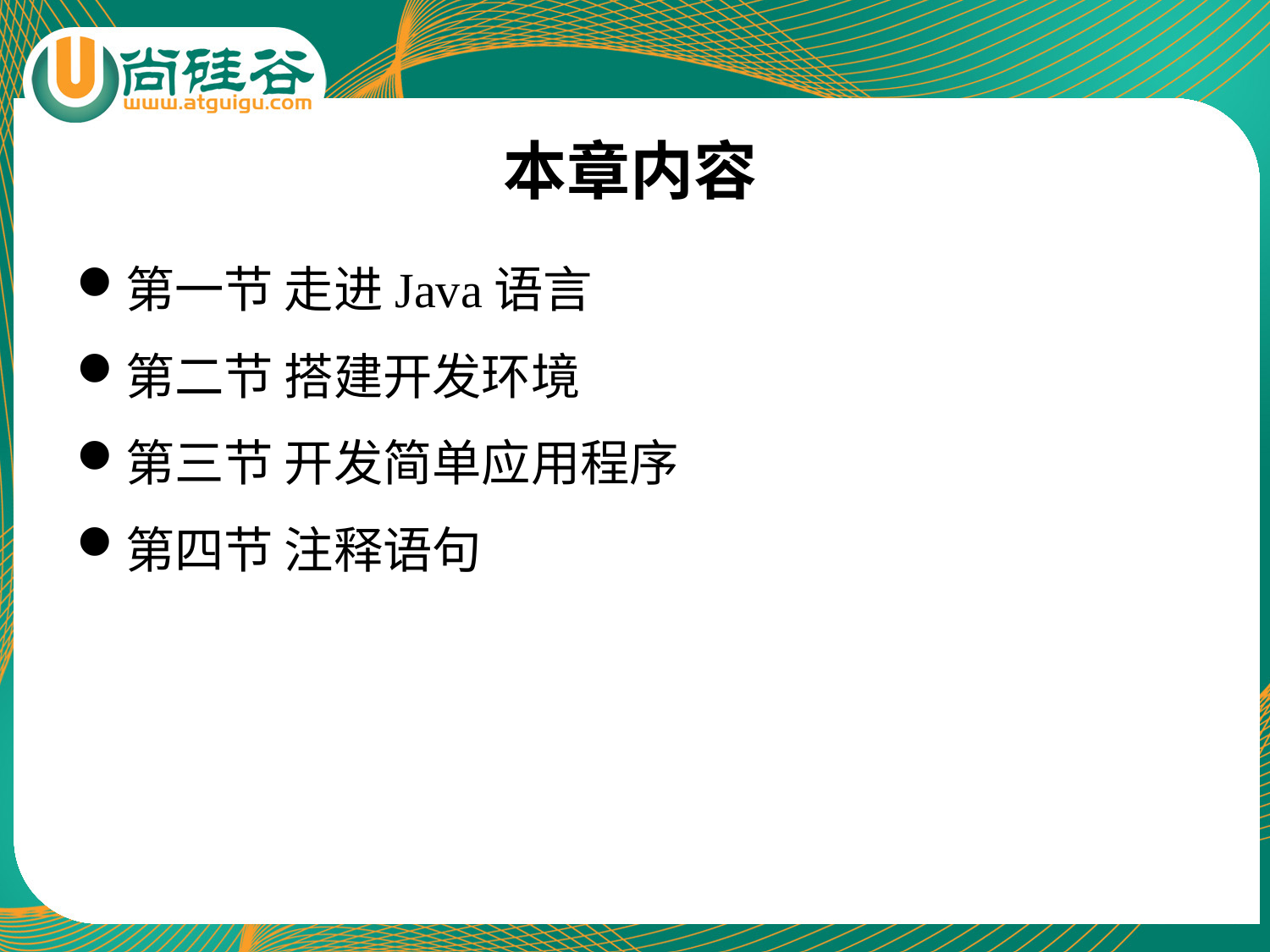

# 本章内容
第一节 走进Java语言
第二节 搭建开发环境
第三节 开发简单应用程序
第四节 注释语句